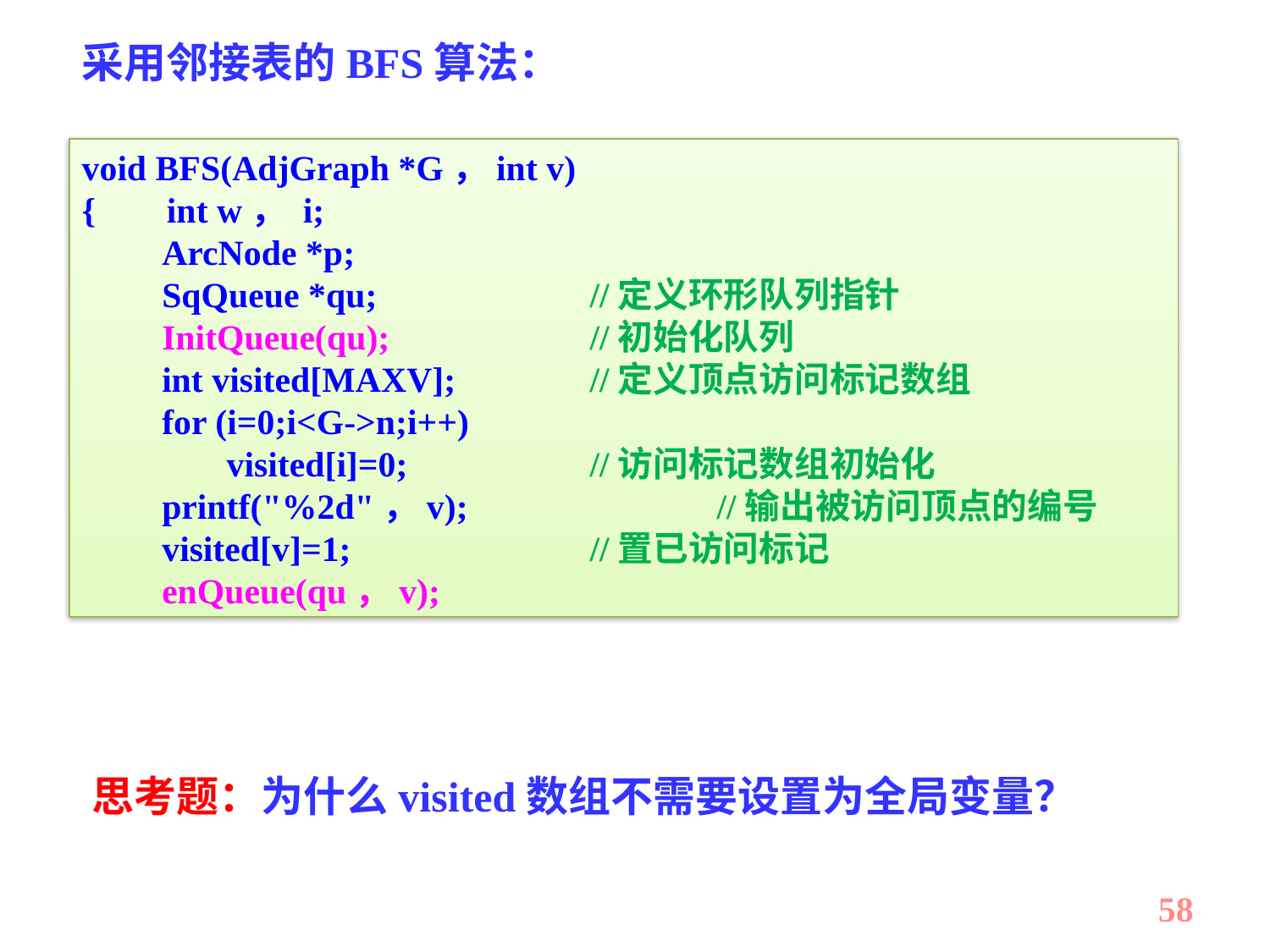

采用邻接表的BFS算法：
void BFS(AdjGraph *G，int v)
{        int w， i;
         ArcNode *p;
         SqQueue *qu;		//定义环形队列指针
         InitQueue(qu);		//初始化队列
         int visited[MAXV];            	//定义顶点访问标记数组
         for (i=0;i<G->n;i++)
	  visited[i]=0;	  	//访问标记数组初始化
         printf("%2d"，v); 		//输出被访问顶点的编号
         visited[v]=1;              	//置已访问标记
         enQueue(qu，v);
思考题：为什么visited数组不需要设置为全局变量？
58